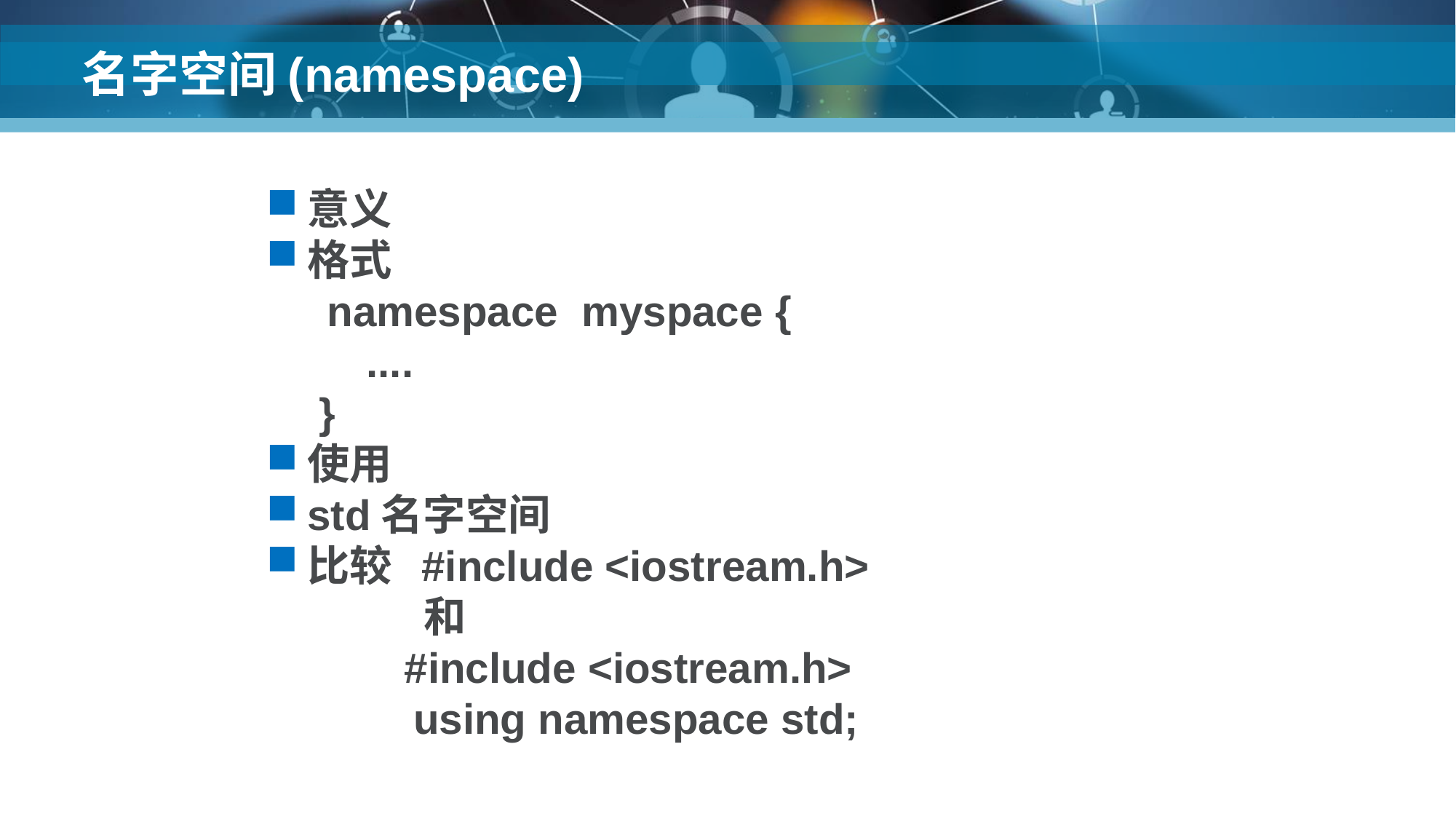

# 名字空间(namespace)
意义
格式
 namespace  myspace {
     ....
 }
使用
std名字空间
比较  #include <iostream.h>
         和
         #include <iostream.h>
         using namespace std;